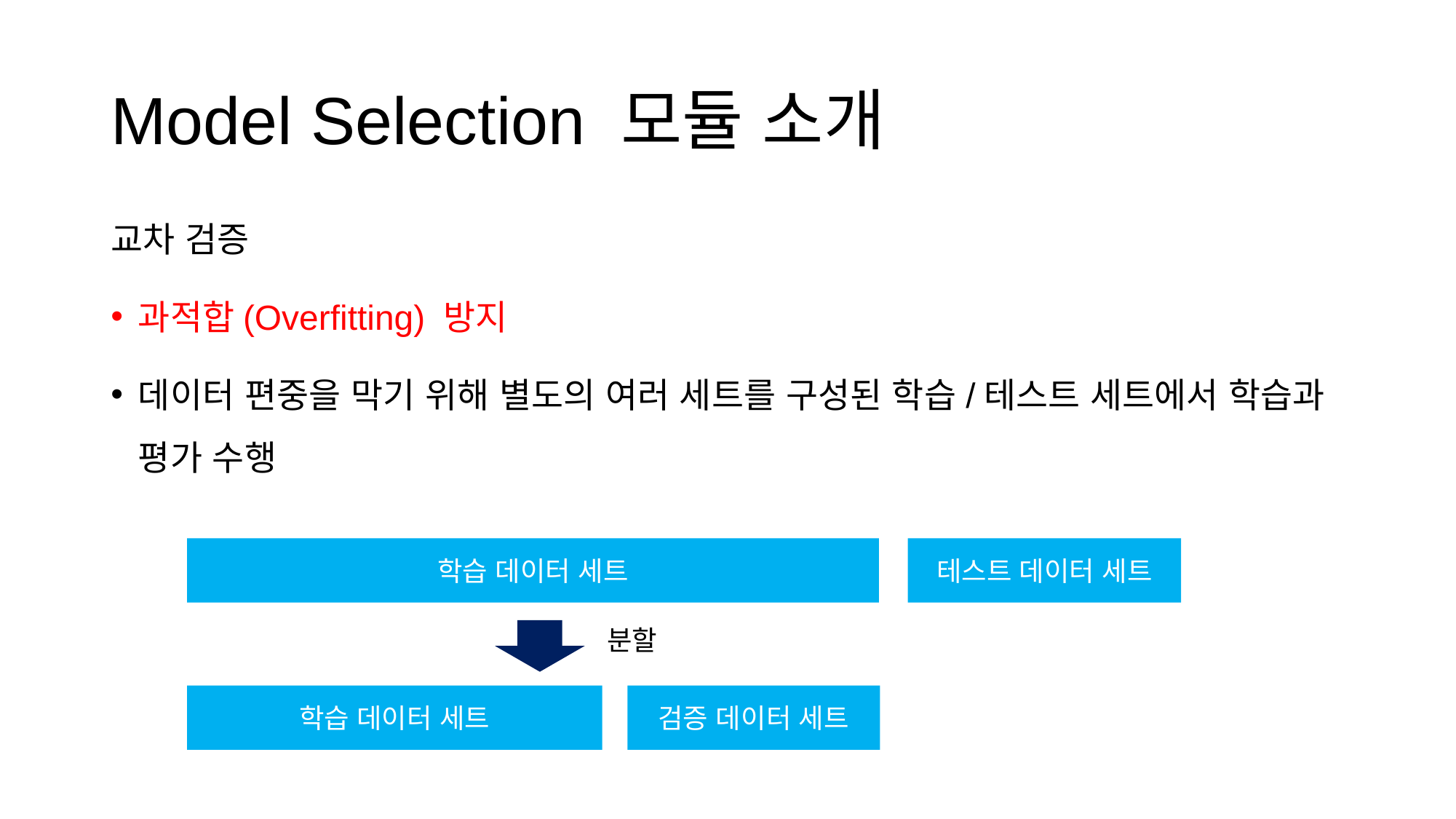

# Model Selection 모듈 소개
교차 검증
과적합(Overfitting) 방지
데이터 편중을 막기 위해 별도의 여러 세트를 구성된 학습/테스트 세트에서 학습과
평가 수행
학습 데이터 세트
테스트 데이터 세트
분할

학습 데이터 세트
검증 데이터 세트